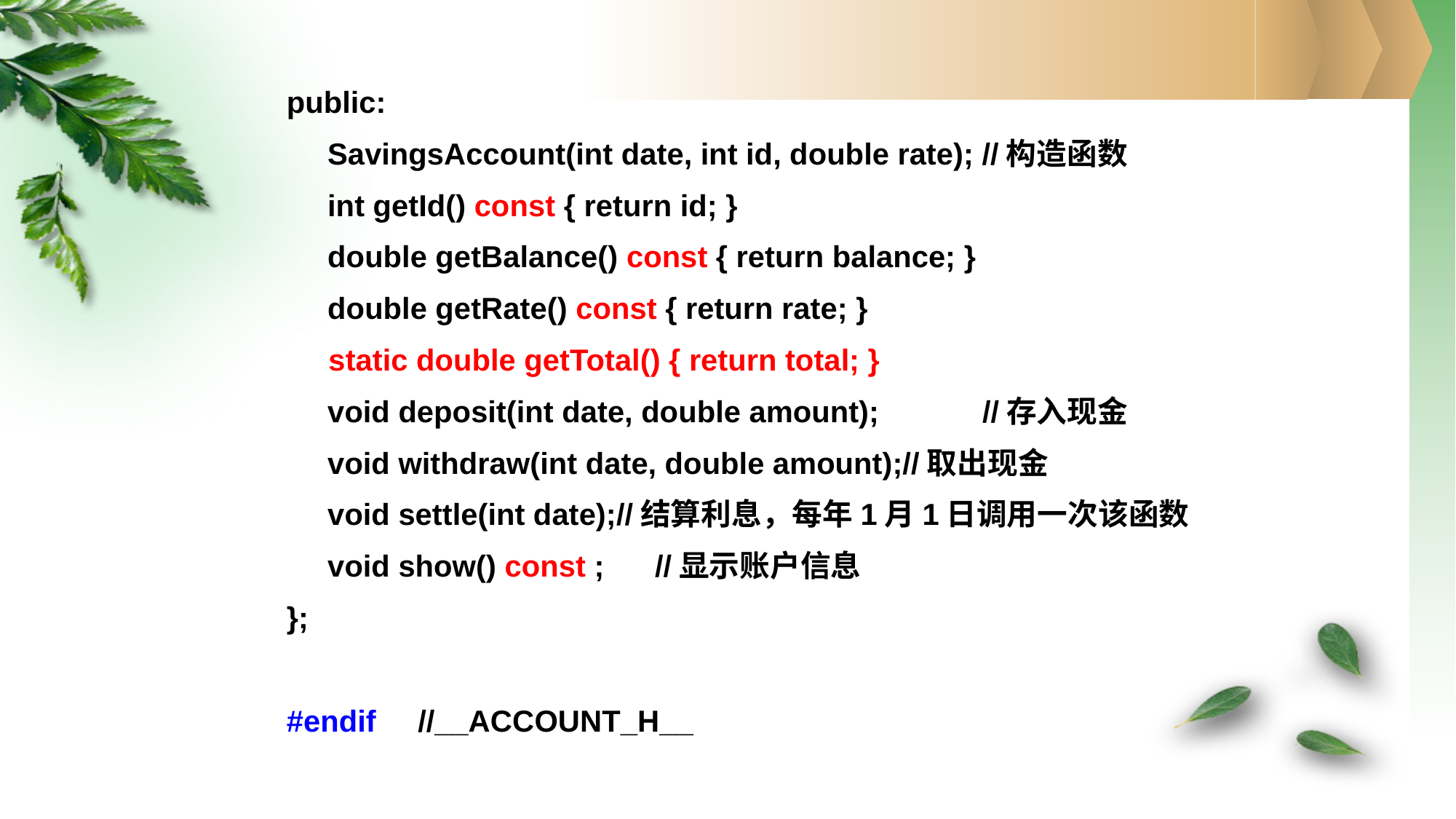

public:
	SavingsAccount(int date, int id, double rate); //构造函数
	int getId() const { return id; }
	double getBalance() const { return balance; }
	double getRate() const { return rate; }
     static double getTotal() { return total; }
	void deposit(int date, double amount); 	//存入现金
	void withdraw(int date, double amount);//取出现金
	void settle(int date);//结算利息，每年1月1日调用一次该函数
	void show() const ; 	//显示账户信息
};

#endif     //__ACCOUNT_H__